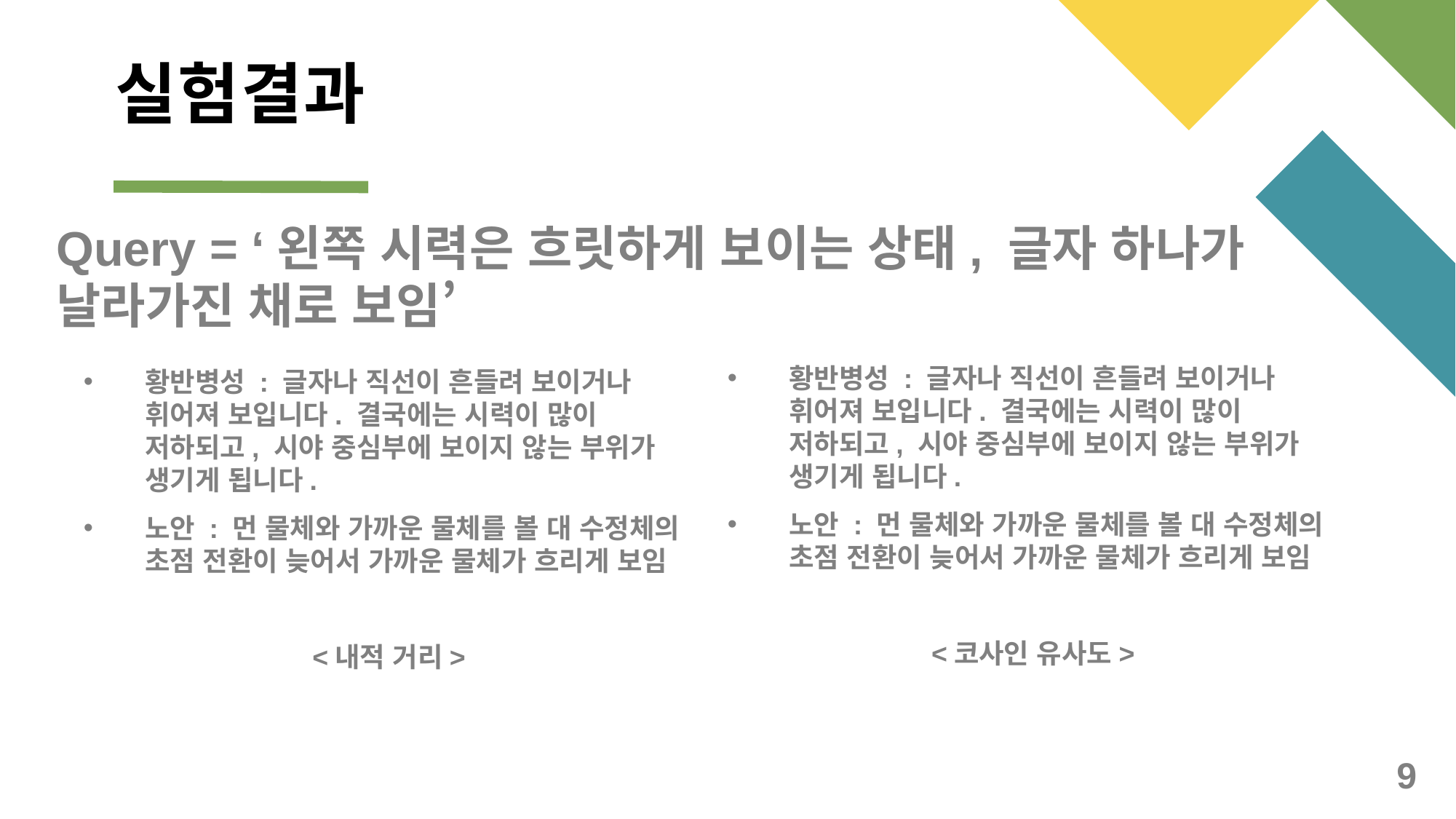

# 실험결과
Query = ‘왼쪽 시력은 흐릿하게 보이는 상태, 글자 하나가 날라가진 채로 보임’
황반병성 : 글자나 직선이 흔들려 보이거나 휘어져 보입니다. 결국에는 시력이 많이 저하되고, 시야 중심부에 보이지 않는 부위가    생기게 됩니다.
노안 : 먼 물체와 가까운 물체를 볼 대 수정체의 초점 전환이 늦어서 가까운 물체가 흐리게 보임

<코사인 유사도>

황반병성 : 글자나 직선이 흔들려 보이거나 휘어져 보입니다. 결국에는 시력이 많이 저하되고, 시야 중심부에 보이지 않는 부위가    생기게 됩니다.
노안 : 먼 물체와 가까운 물체를 볼 대 수정체의 초점 전환이 늦어서 가까운 물체가 흐리게 보임

<내적 거리>

9